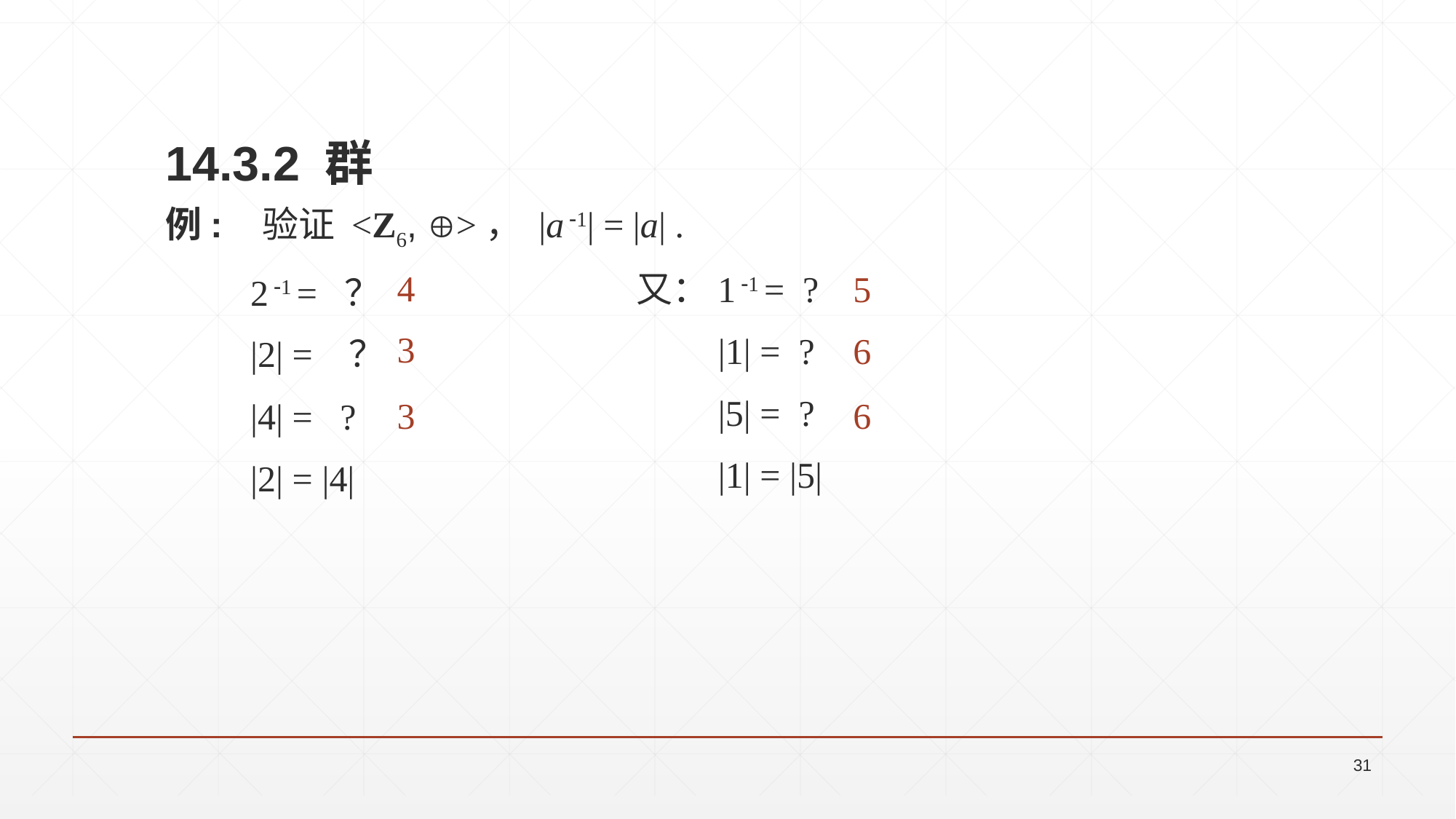

14.3.2 群
例:   验证 <Z6, ⊕>， |a −1| = |a| .
2 −1 =  ？
|2| =   ？
|4| =   ?
|2| = |4|

4
5
又：1 −1 =  ?
         |1| =  ?
         |5| =  ?
         |1| = |5|
3
6
3
6
31